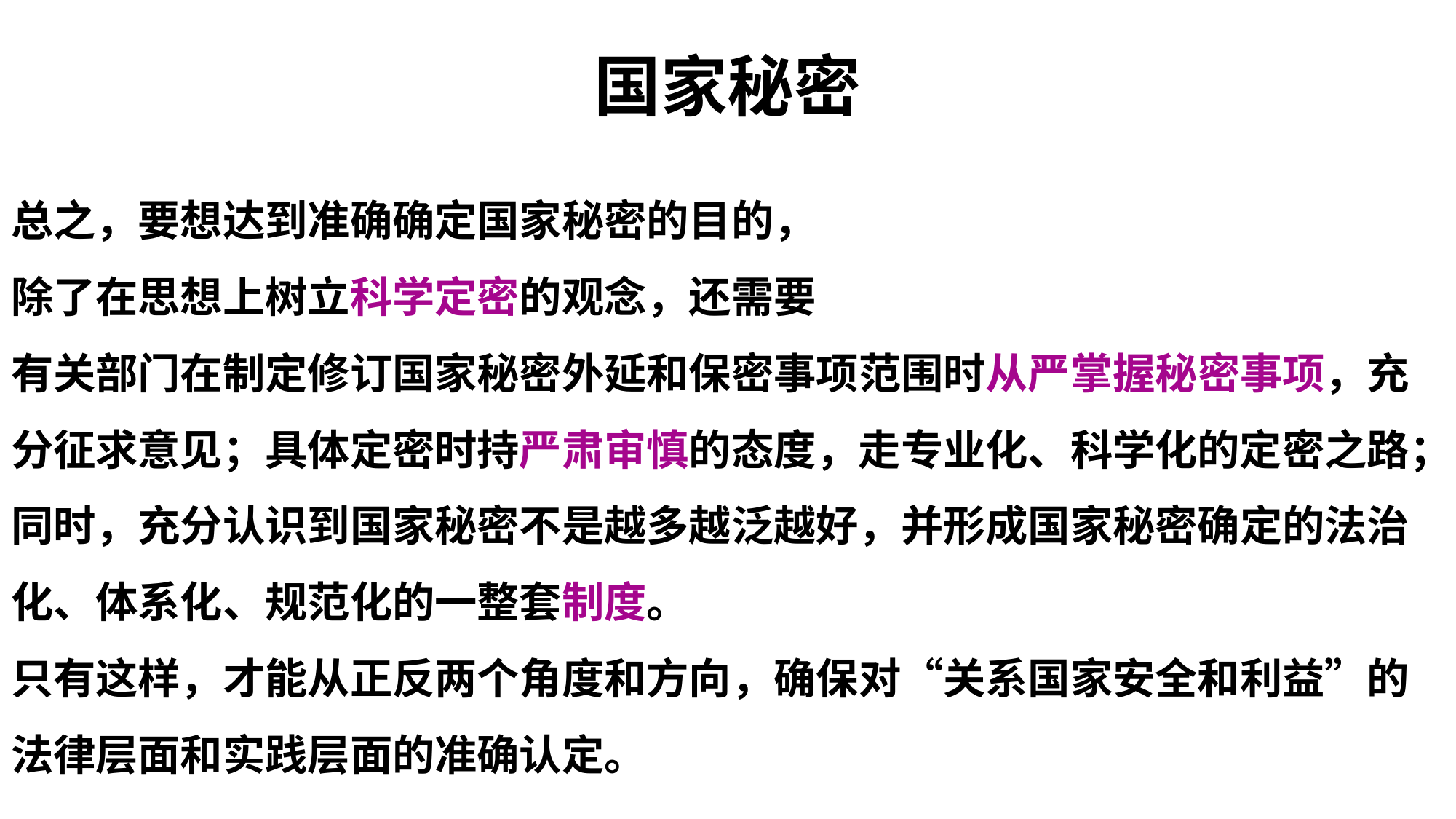

# 国家秘密
总之，要想达到准确确定国家秘密的目的，
除了在思想上树立科学定密的观念，还需要
有关部门在制定修订国家秘密外延和保密事项范围时从严掌握秘密事项，充分征求意见；具体定密时持严肃审慎的态度，走专业化、科学化的定密之路；
同时，充分认识到国家秘密不是越多越泛越好，并形成国家秘密确定的法治化、体系化、规范化的一整套制度。
只有这样，才能从正反两个角度和方向，确保对“关系国家安全和利益”的法律层面和实践层面的准确认定。